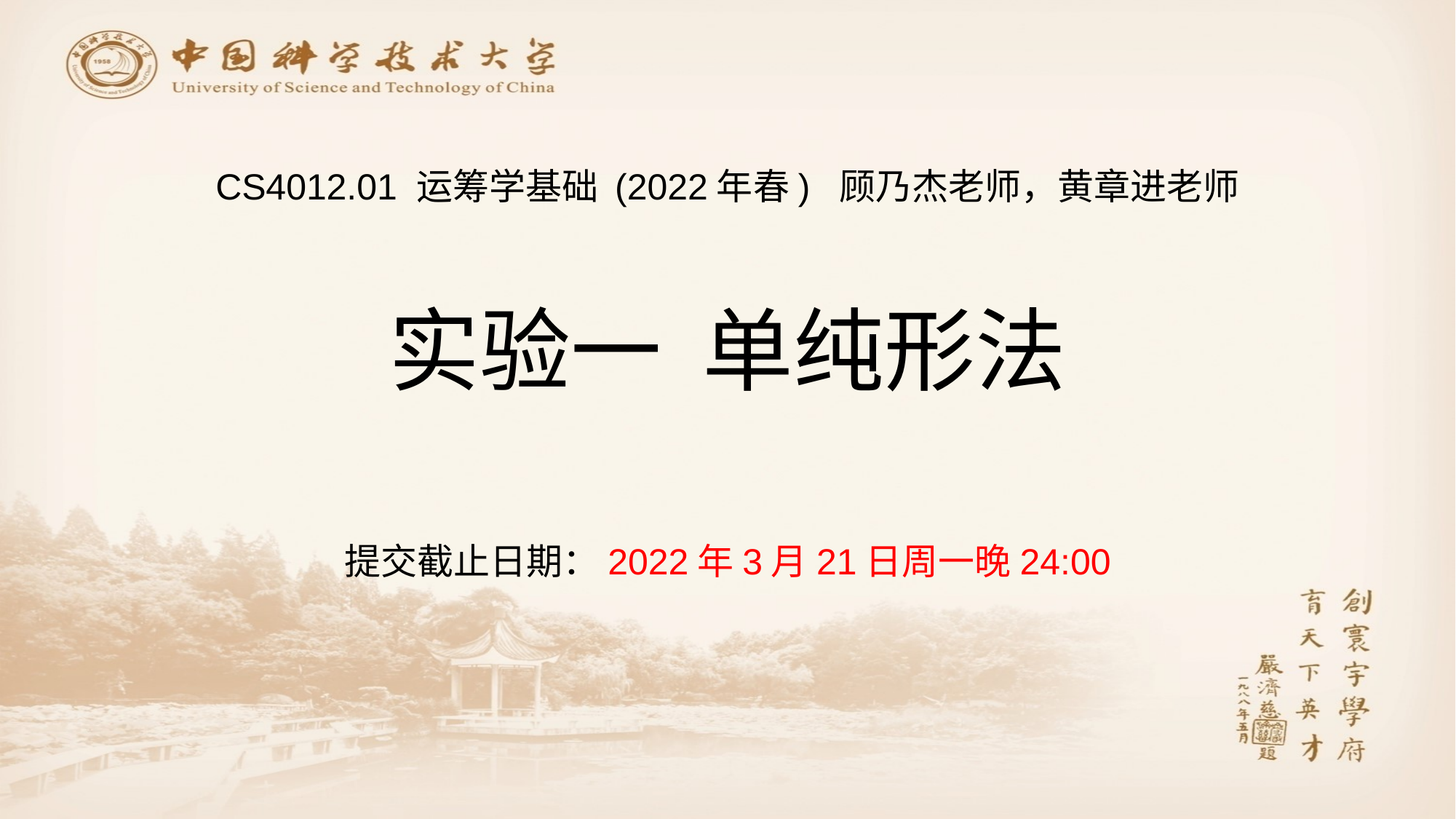

CS4012.01 运筹学基础 (2022年春)  顾乃杰老师，黄章进老师
# 实验一  单纯形法
提交截止日期：2022年3月21日周一晚24:00